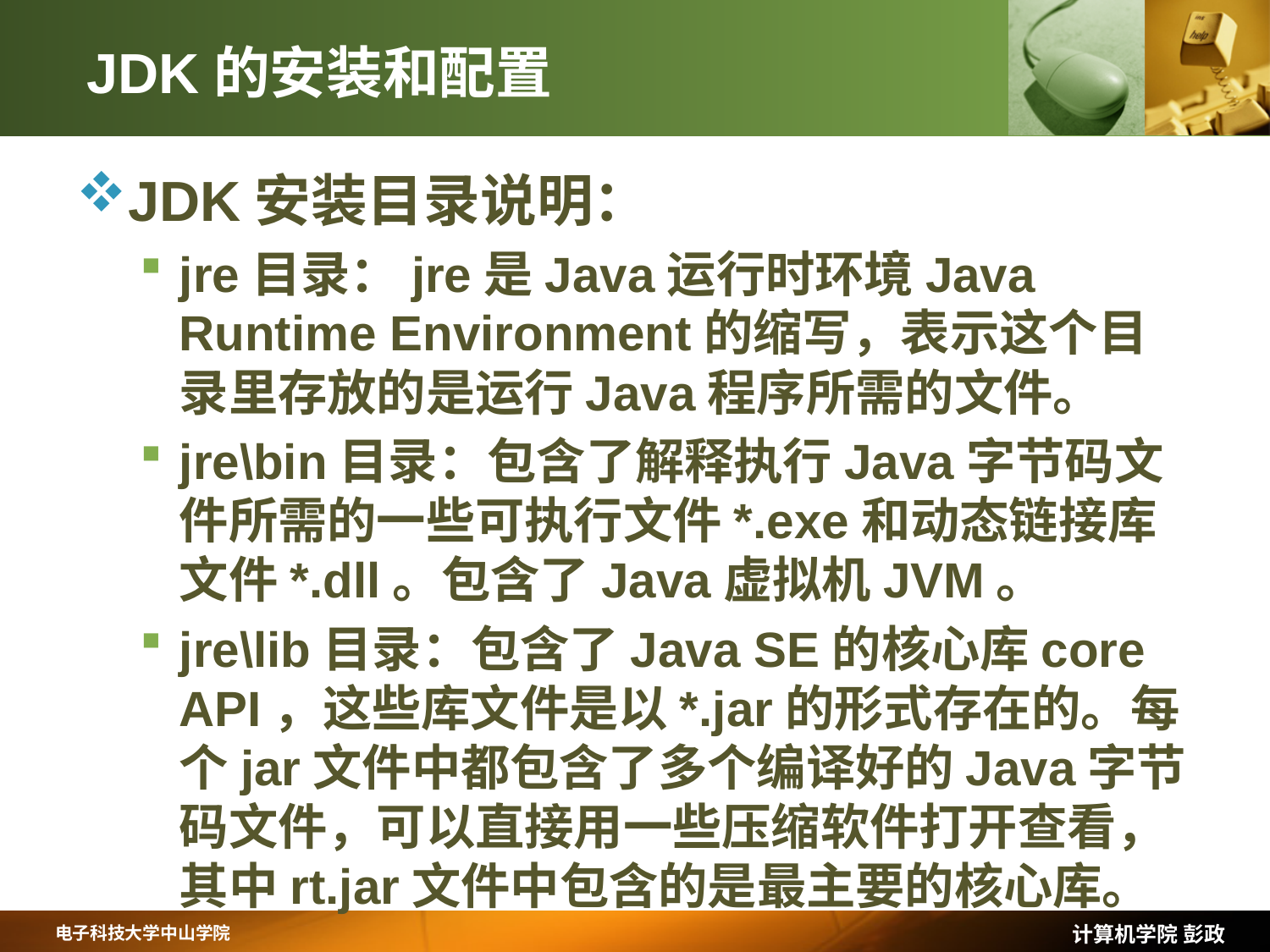

# JDK的安装和配置
JDK安装目录说明：
jre目录：jre是Java运行时环境Java Runtime Environment的缩写，表示这个目录里存放的是运行Java程序所需的文件。
jre\bin目录：包含了解释执行Java字节码文件所需的一些可执行文件*.exe和动态链接库文件*.dll。包含了Java虚拟机JVM。
jre\lib目录：包含了Java SE的核心库core API，这些库文件是以*.jar的形式存在的。每个jar文件中都包含了多个编译好的Java字节码文件，可以直接用一些压缩软件打开查看，其中rt.jar文件中包含的是最主要的核心库。
计算机学院 彭政
电子科技大学中山学院